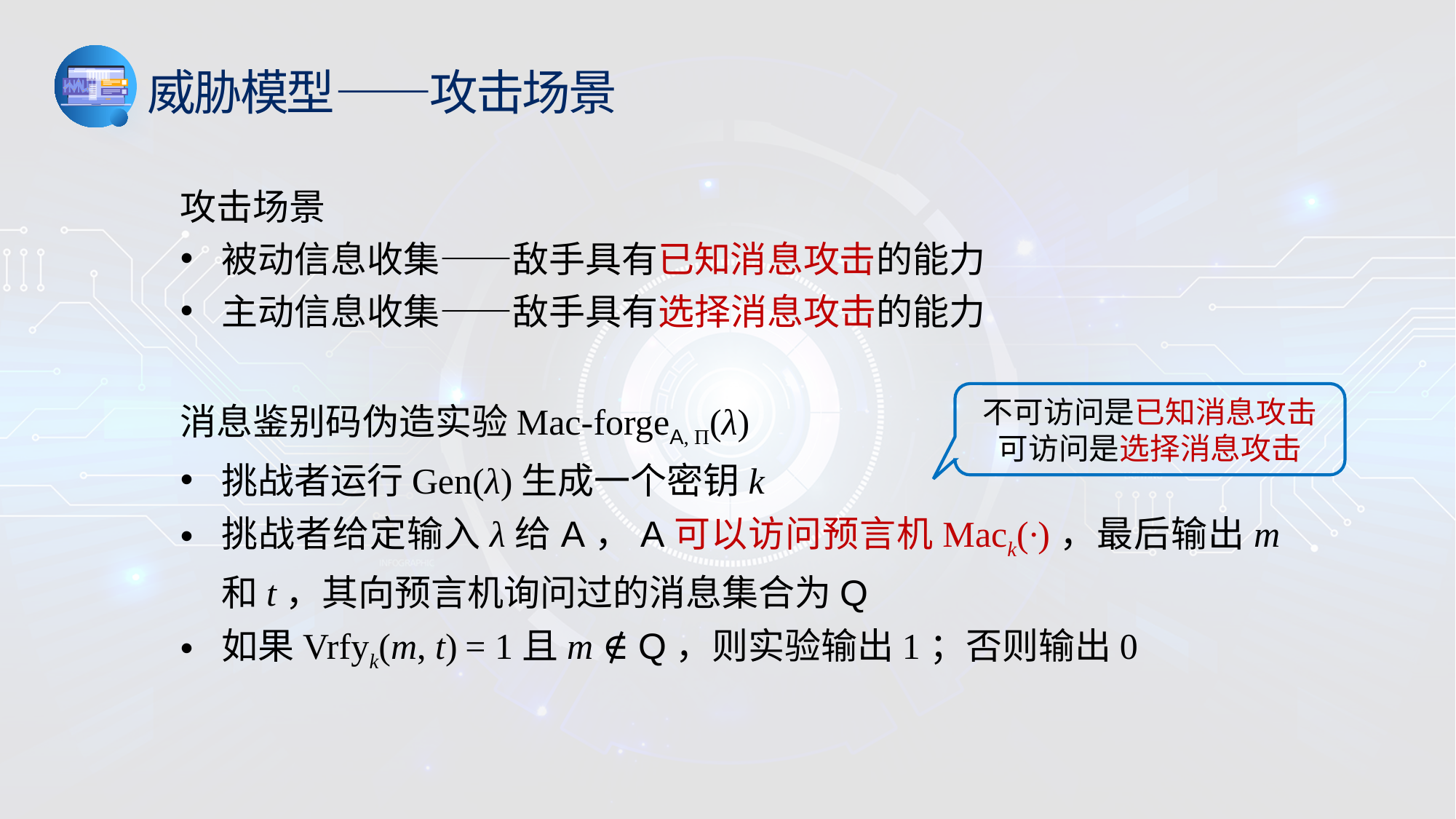

威胁模型——攻击场景

攻击场景
被动信息收集——敌手具有已知消息攻击的能力
主动信息收集——敌手具有选择消息攻击的能力
消息鉴别码伪造实验Mac-forgeA, Π(λ)
挑战者运行Gen(λ)生成一个密钥k
挑战者给定输入λ给A，A可以访问预言机Mack(·)，最后输出m和t，其向预言机询问过的消息集合为Q
如果Vrfyk(m, t) = 1且m ∉ Q，则实验输出1；否则输出0
不可访问是已知消息攻击
可访问是选择消息攻击